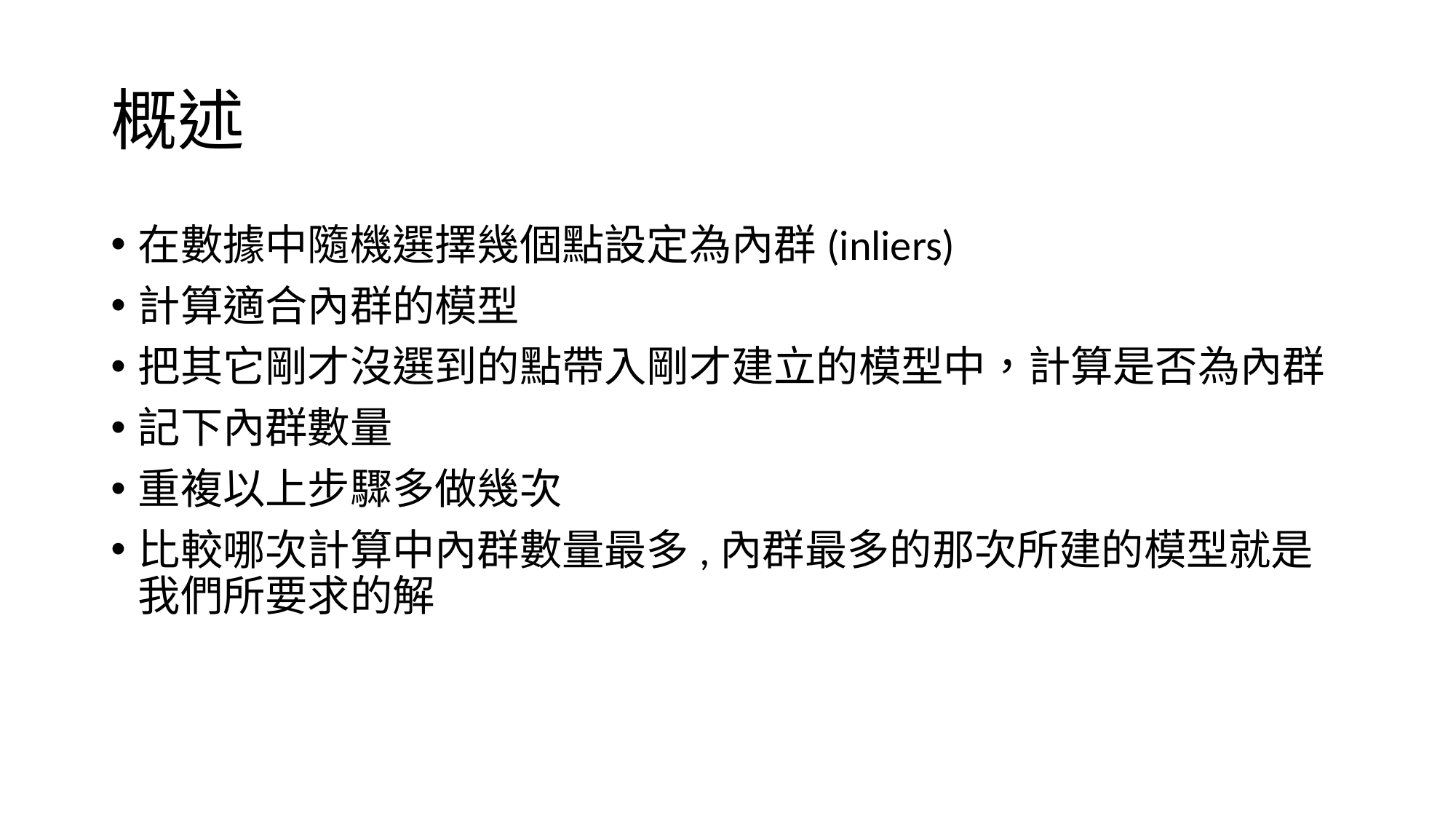

# 概述
在數據中隨機選擇幾個點設定為內群(inliers)
計算適合內群的模型
把其它剛才沒選到的點帶入剛才建立的模型中，計算是否為內群
記下內群數量
重複以上步驟多做幾次
比較哪次計算中內群數量最多,內群最多的那次所建的模型就是我們所要求的解